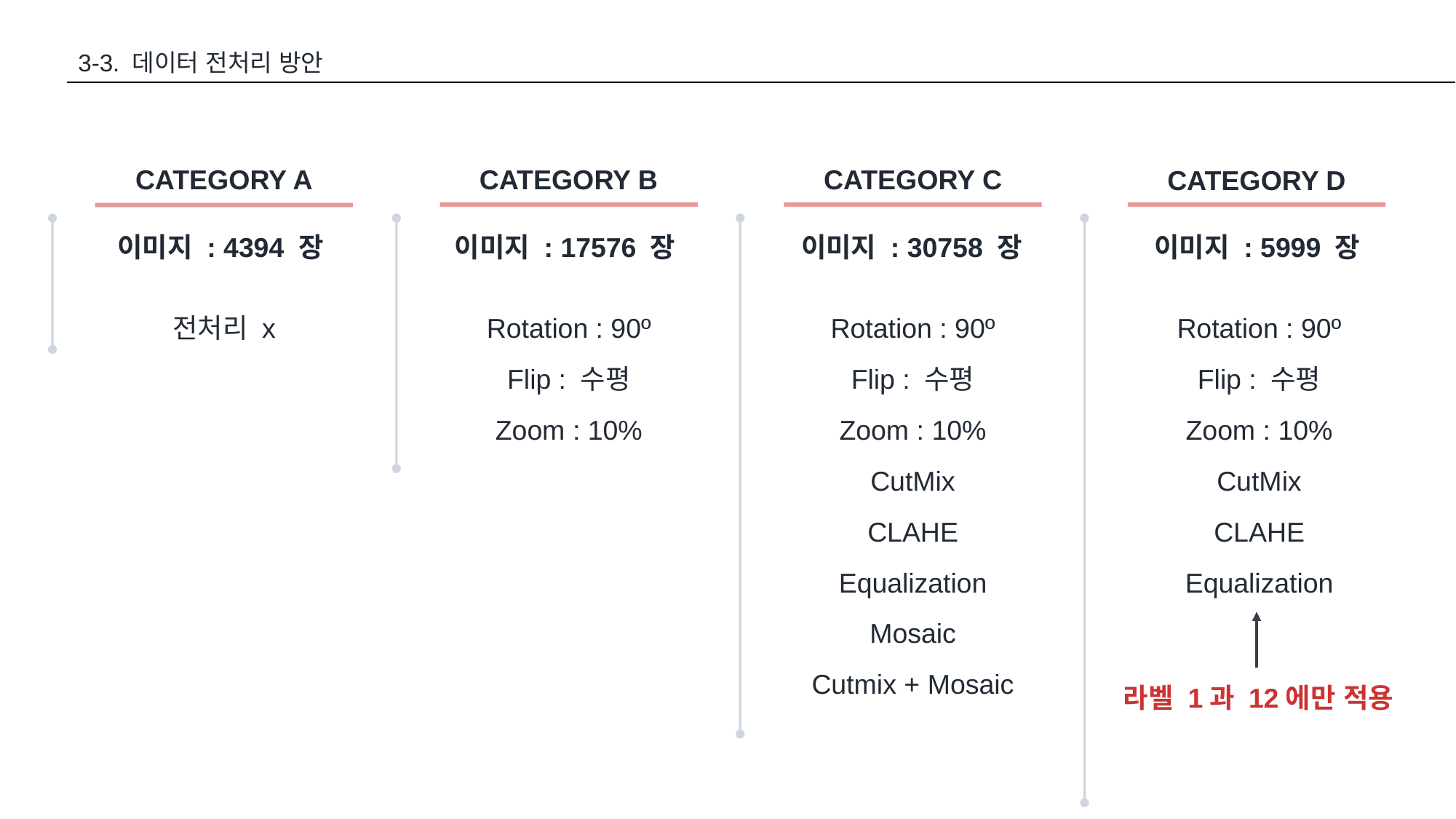

3-3. 데이터 전처리 방안
CATEGORY A
CATEGORY B
CATEGORY C
CATEGORY D

이미지 : 30758 장
이미지 : 5999 장
이미지 : 4394 장
이미지 : 17576 장
전처리 x
Rotation : 90º

Flip : 수평

Zoom : 10%

CutMix

CLAHE

Equalization

Mosaic

Cutmix + Mosaic

Rotation : 90º

Flip : 수평

Zoom : 10%
Rotation : 90º

Flip : 수평

Zoom : 10%

CutMix

CLAHE

Equalization

라벨 1과 12에만 적용